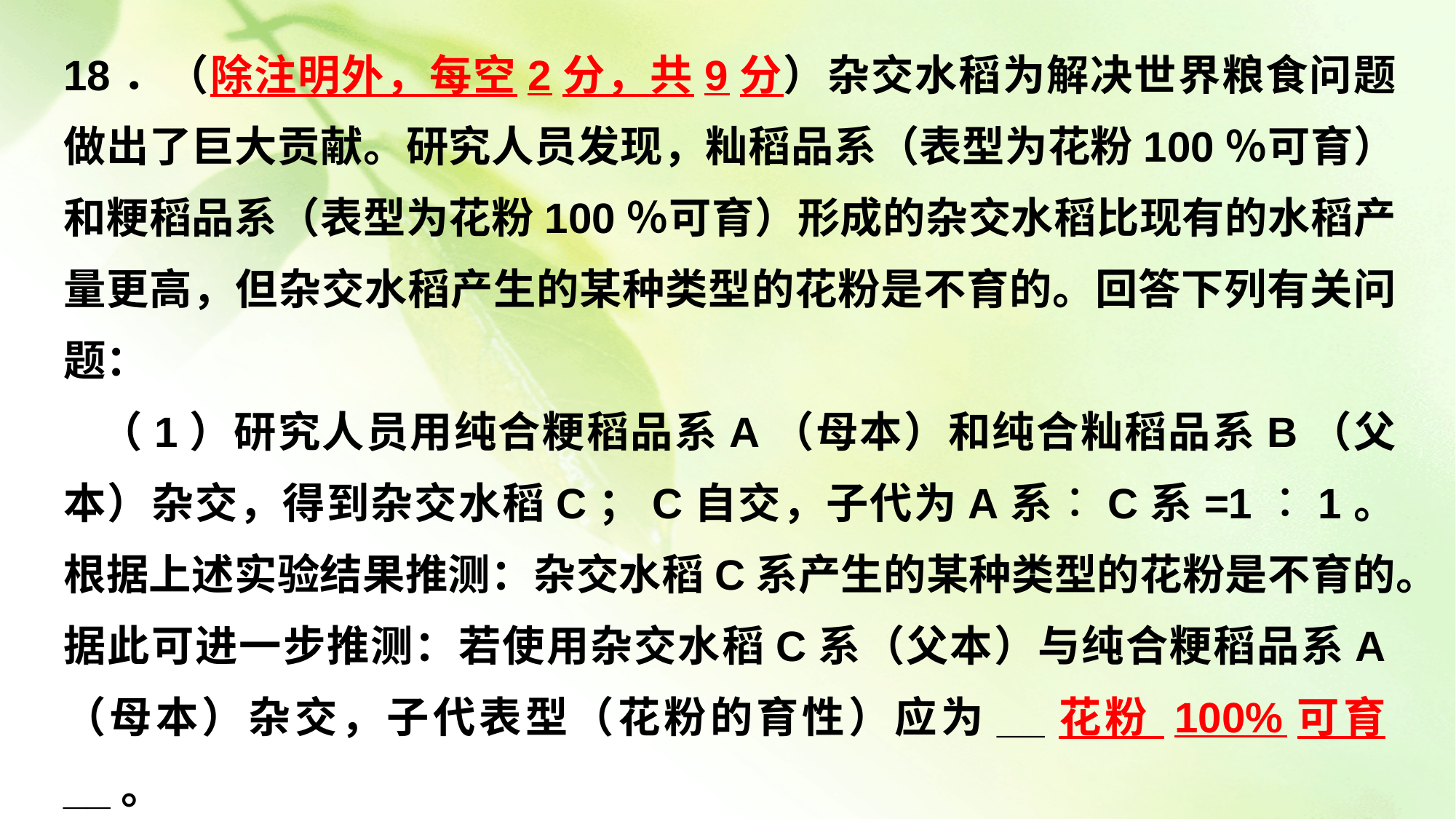

18．（除注明外，每空2分，共9分）杂交水稻为解决世界粮食问题做出了巨大贡献。研究人员发现，籼稻品系（表型为花粉100％可育）和粳稻品系（表型为花粉100％可育）形成的杂交水稻比现有的水稻产量更高，但杂交水稻产生的某种类型的花粉是不育的。回答下列有关问题：
（1）研究人员用纯合粳稻品系A（母本）和纯合籼稻品系B（父本）杂交，得到杂交水稻C；C自交，子代为A系︰C系=1︰1。根据上述实验结果推测：杂交水稻C系产生的某种类型的花粉是不育的。据此可进一步推测：若使用杂交水稻C系（父本）与纯合粳稻品系A（母本）杂交，子代表型（花粉的育性）应为__花粉 100%可育__。